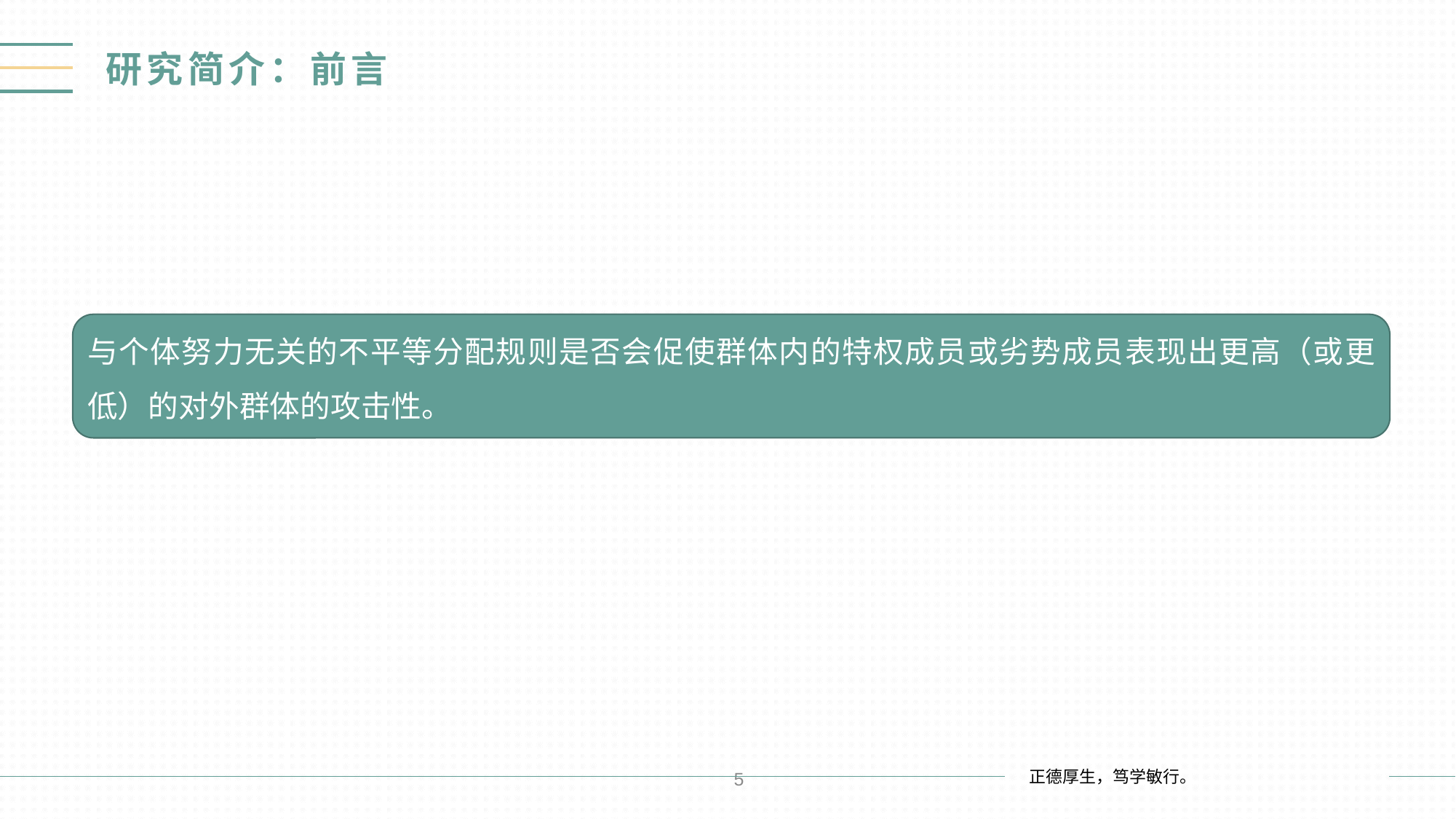

# 研究简介：前言

与个体努力无关的不平等分配规则是否会促使群体内的特权成员或劣势成员表现出更高（或更低）的对外群体的攻击性。
5
正德厚生，笃学敏行。